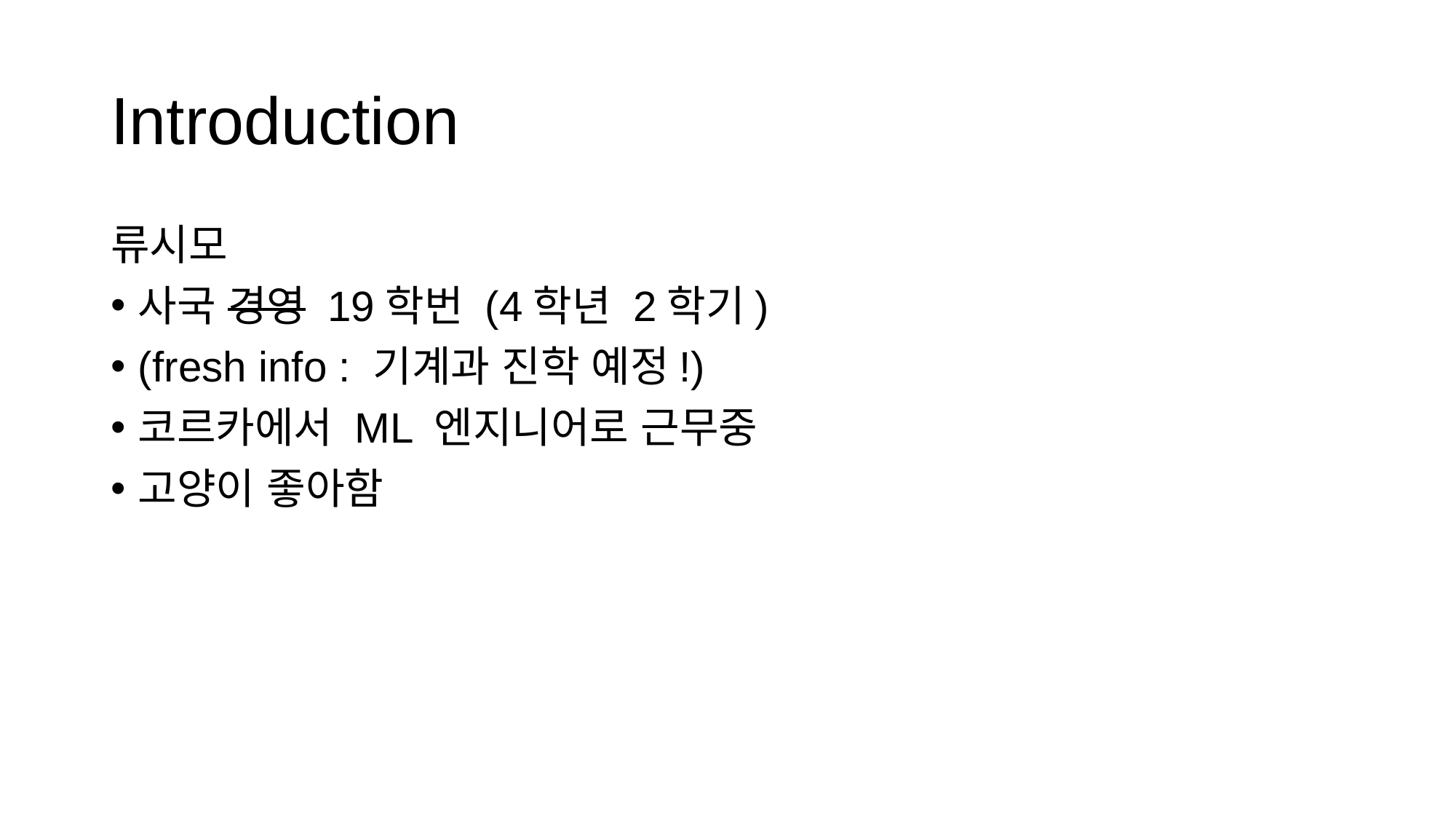

# Introduction
류시모
사국 경영 19학번 (4학년 2학기)
(fresh info : 기계과 진학 예정!)
코르카에서 ML 엔지니어로 근무중
고양이 좋아함